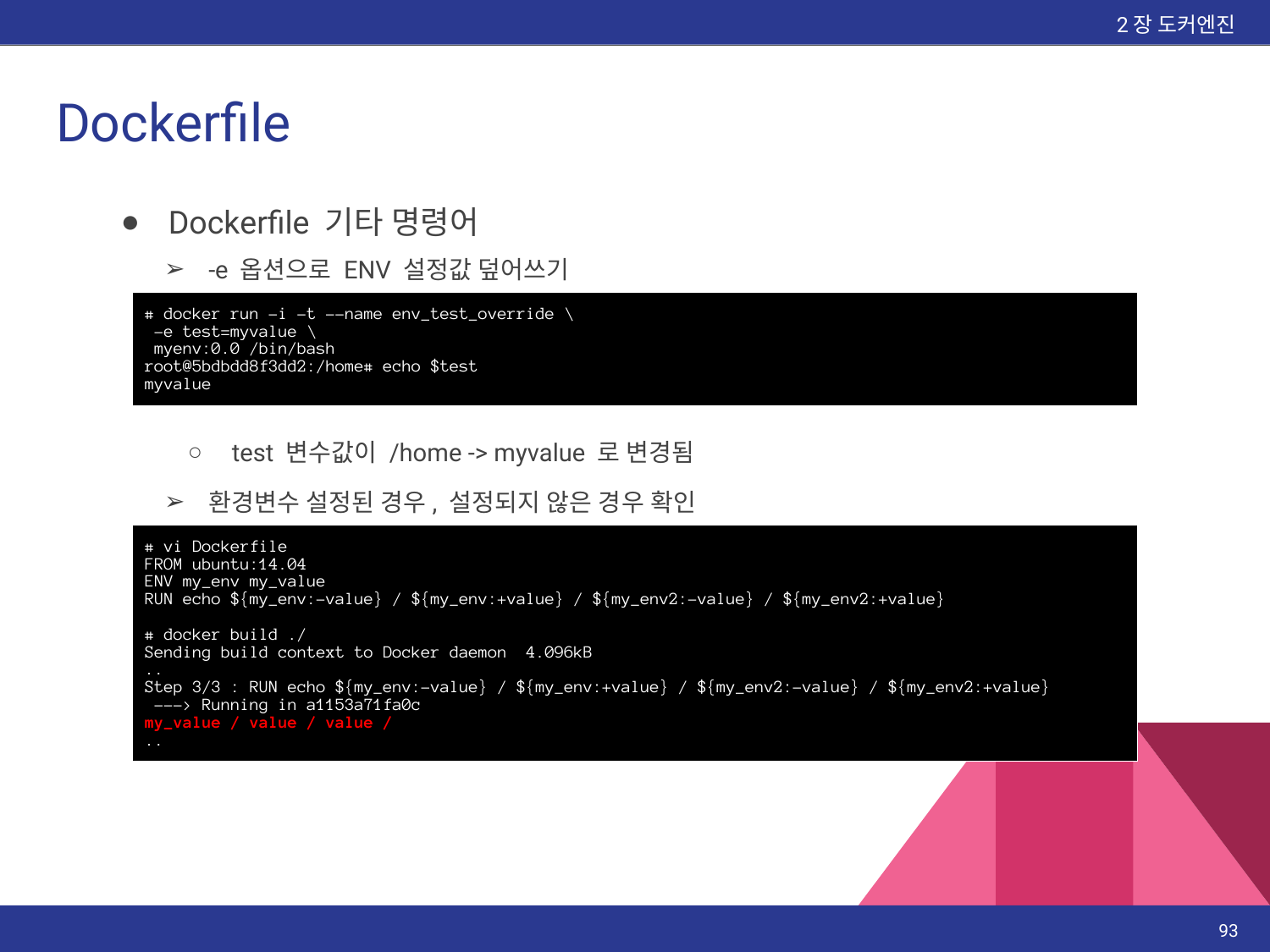

2장 도커엔진
# Dockerfile
Dockerfile 기타 명령어
-e 옵션으로 ENV 설정값 덮어쓰기

| # docker run -i -t --name env\_test\_override \ -e test=myvalue \ myenv:0.0 /bin/bash root@5bdbdd8f3dd2:/home# echo $test myvalue |
| --- |
test 변수값이 /home -> myvalue 로 변경됨
환경변수 설정된 경우, 설정되지 않은 경우 확인

| # vi Dockerfile FROM ubuntu:14.04 ENV my\_env my\_value RUN echo ${my\_env:-value} / ${my\_env:+value} / ${my\_env2:-value} / ${my\_env2:+value} # docker build ./ Sending build context to Docker daemon 4.096kB .. Step 3/3 : RUN echo ${my\_env:-value} / ${my\_env:+value} / ${my\_env2:-value} / ${my\_env2:+value} ---> Running in a1153a71fa0c my\_value / value / value / .. |
| --- |
93